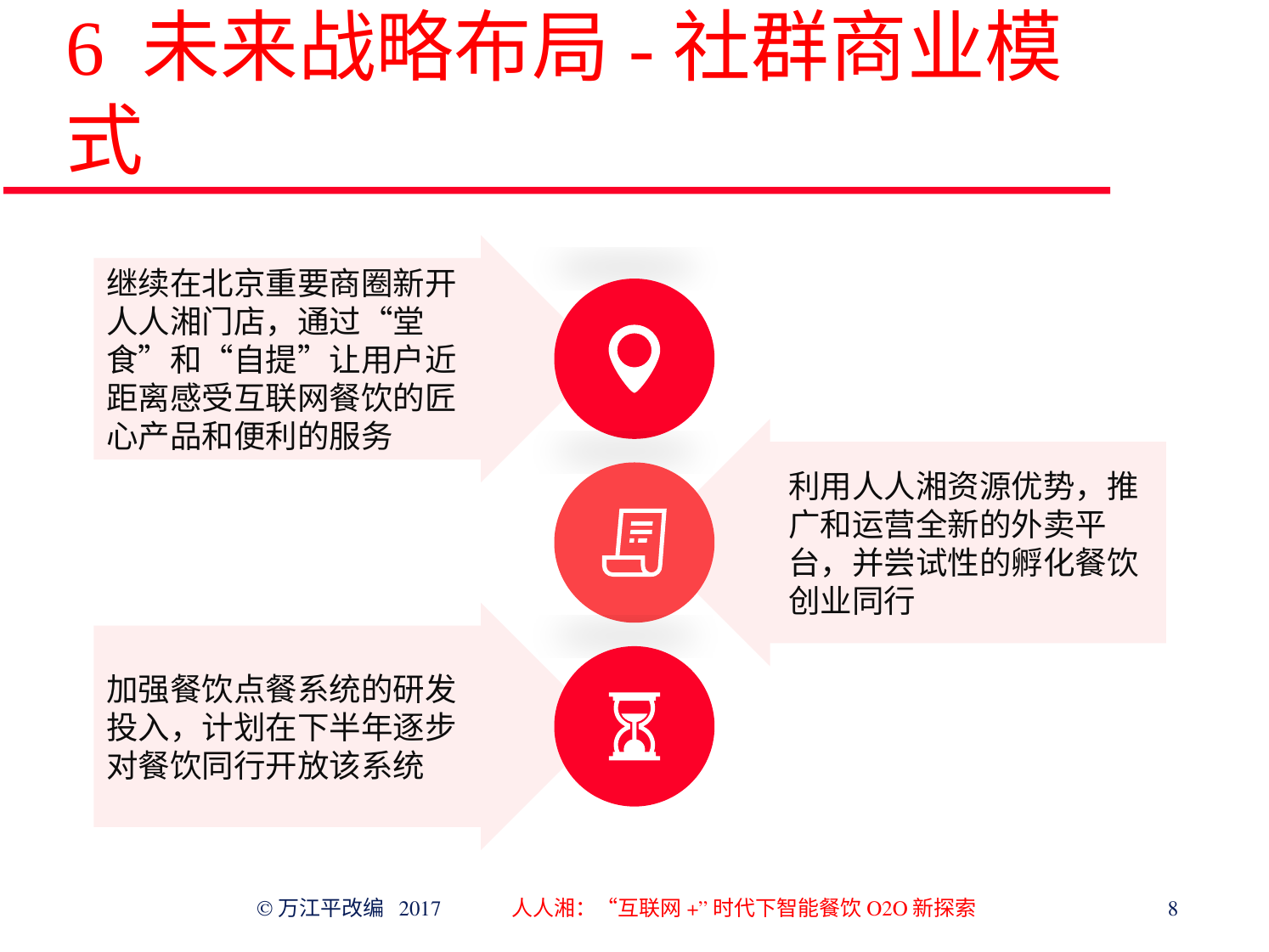

# 6 未来战略布局-社群商业模式

继续在北京重要商圈新开人人湘门店，通过“堂食”和“自提”让用户近距离感受互联网餐饮的匠心产品和便利的服务

利用人人湘资源优势，推广和运营全新的外卖平台，并尝试性的孵化餐饮创业同行

加强餐饮点餐系统的研发投入，计划在下半年逐步对餐饮同行开放该系统